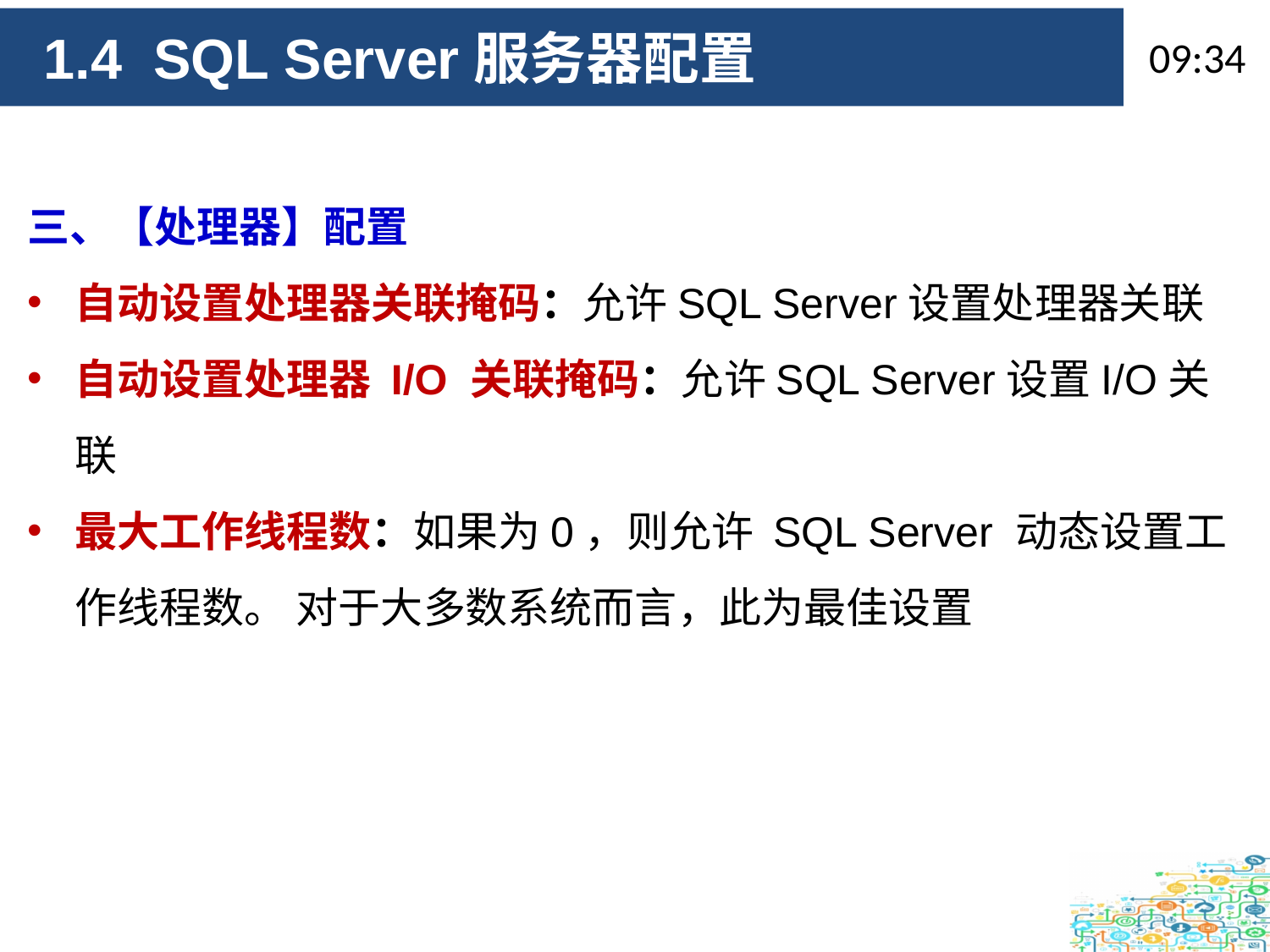

# 1.4  SQL Server服务器配置
09:34
三、【处理器】配置
自动设置处理器关联掩码：允许SQL Server设置处理器关联
自动设置处理器 I/O 关联掩码：允许SQL Server设置I/O关联
最大工作线程数：如果为0，则允许 SQL Server 动态设置工作线程数。 对于大多数系统而言，此为最佳设置